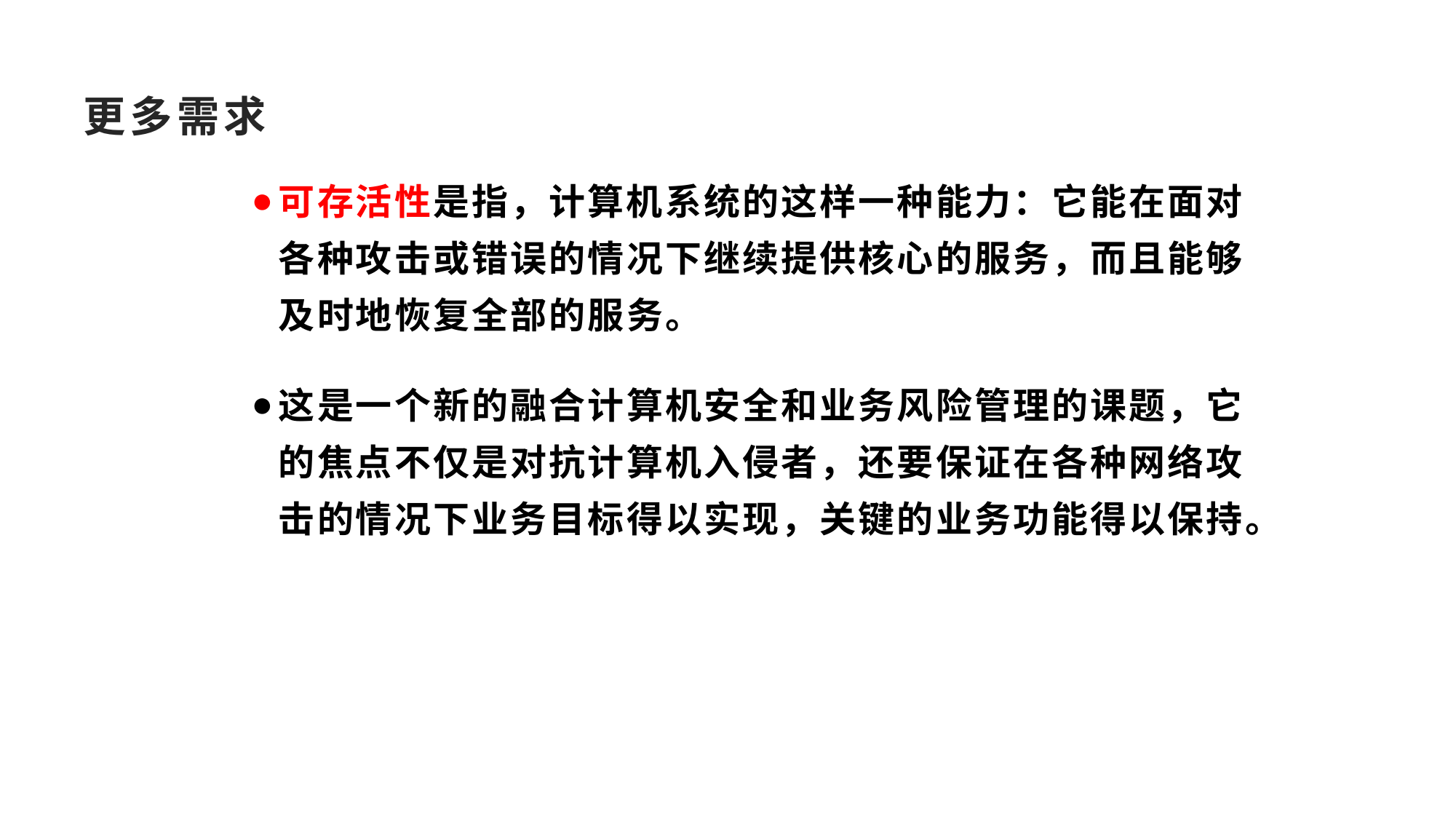

# 更多需求
可存活性是指，计算机系统的这样一种能力：它能在面对各种攻击或错误的情况下继续提供核心的服务，而且能够及时地恢复全部的服务。
这是一个新的融合计算机安全和业务风险管理的课题，它的焦点不仅是对抗计算机入侵者，还要保证在各种网络攻击的情况下业务目标得以实现，关键的业务功能得以保持。